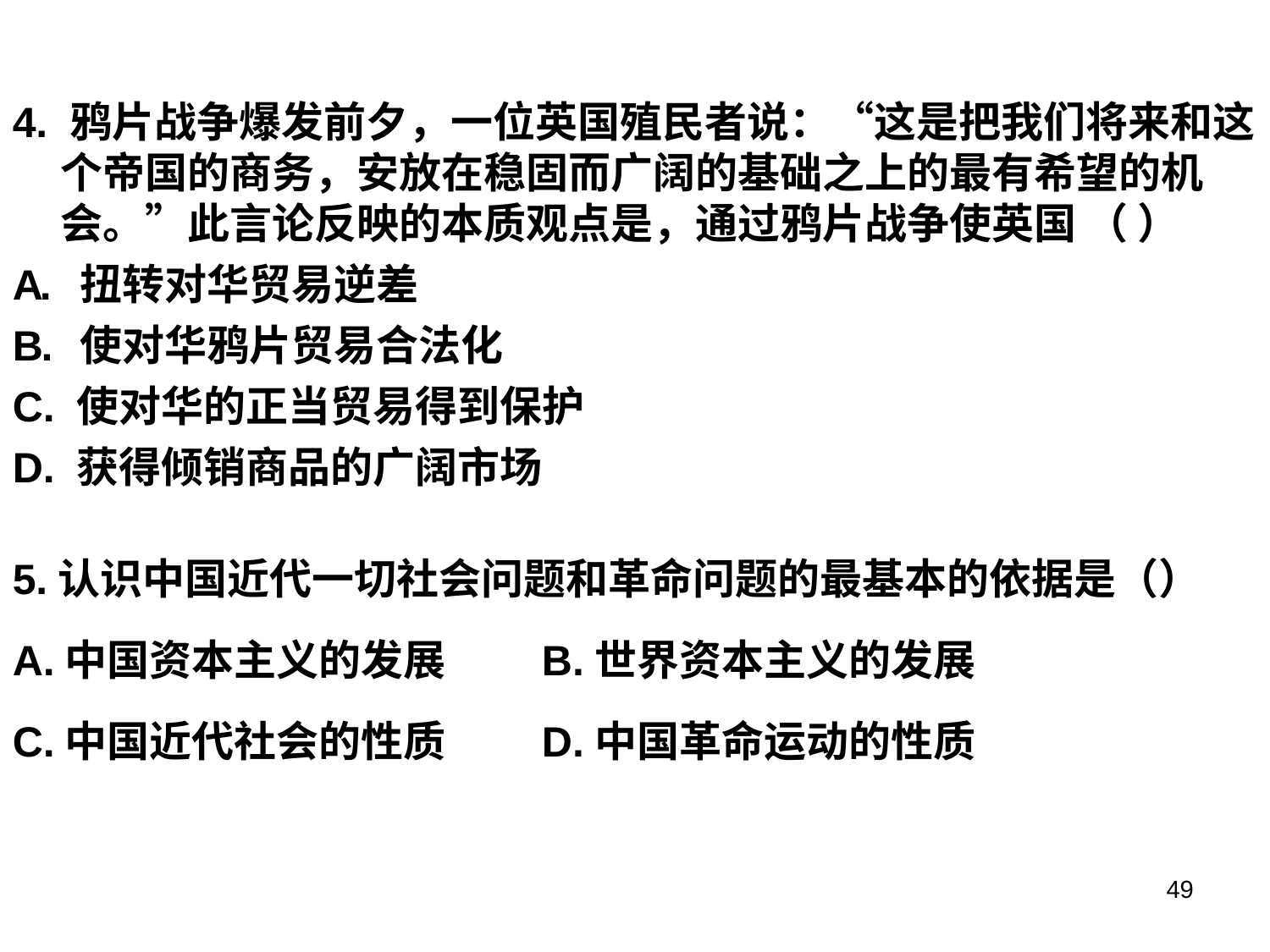

4. 鸦片战争爆发前夕，一位英国殖民者说：“这是把我们将来和这个帝国的商务，安放在稳固而广阔的基础之上的最有希望的机会。”此言论反映的本质观点是，通过鸦片战争使英国 （ ）
 扭转对华贸易逆差
 使对华鸦片贸易合法化
C. 使对华的正当贸易得到保护
D. 获得倾销商品的广阔市场

5.认识中国近代一切社会问题和革命问题的最基本的依据是（）
A.中国资本主义的发展         B.世界资本主义的发展
C.中国近代社会的性质         D.中国革命运动的性质

3.中国封建社会政治的基本特征是（ B）
A.君主立宪制   B.高度中央集权的封建君主专制制度
C.议会民主制   D.代表大会制
49